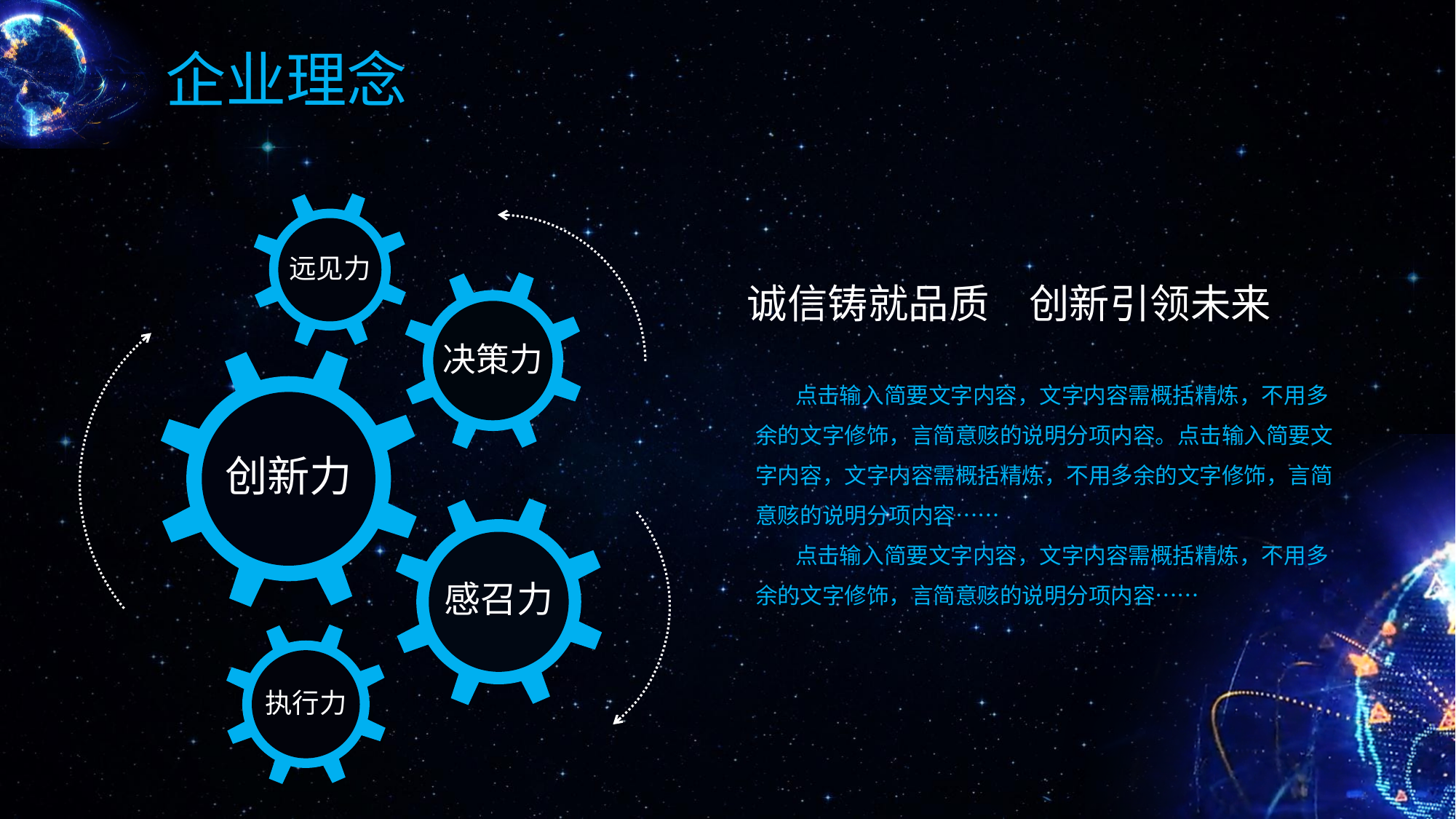

企业理念

远见力

诚信铸就品质
创新引领未来
       点击输入简要文字内容，文字内容需概括精炼，不用多余的文字修饰，言简意赅的说明分项内容。点击输入简要文字内容，文字内容需概括精炼，不用多余的文字修饰，言简意赅的说明分项内容……
       点击输入简要文字内容，文字内容需概括精炼，不用多余的文字修饰，言简意赅的说明分项内容……

决策力

创新力

感召力

执行力